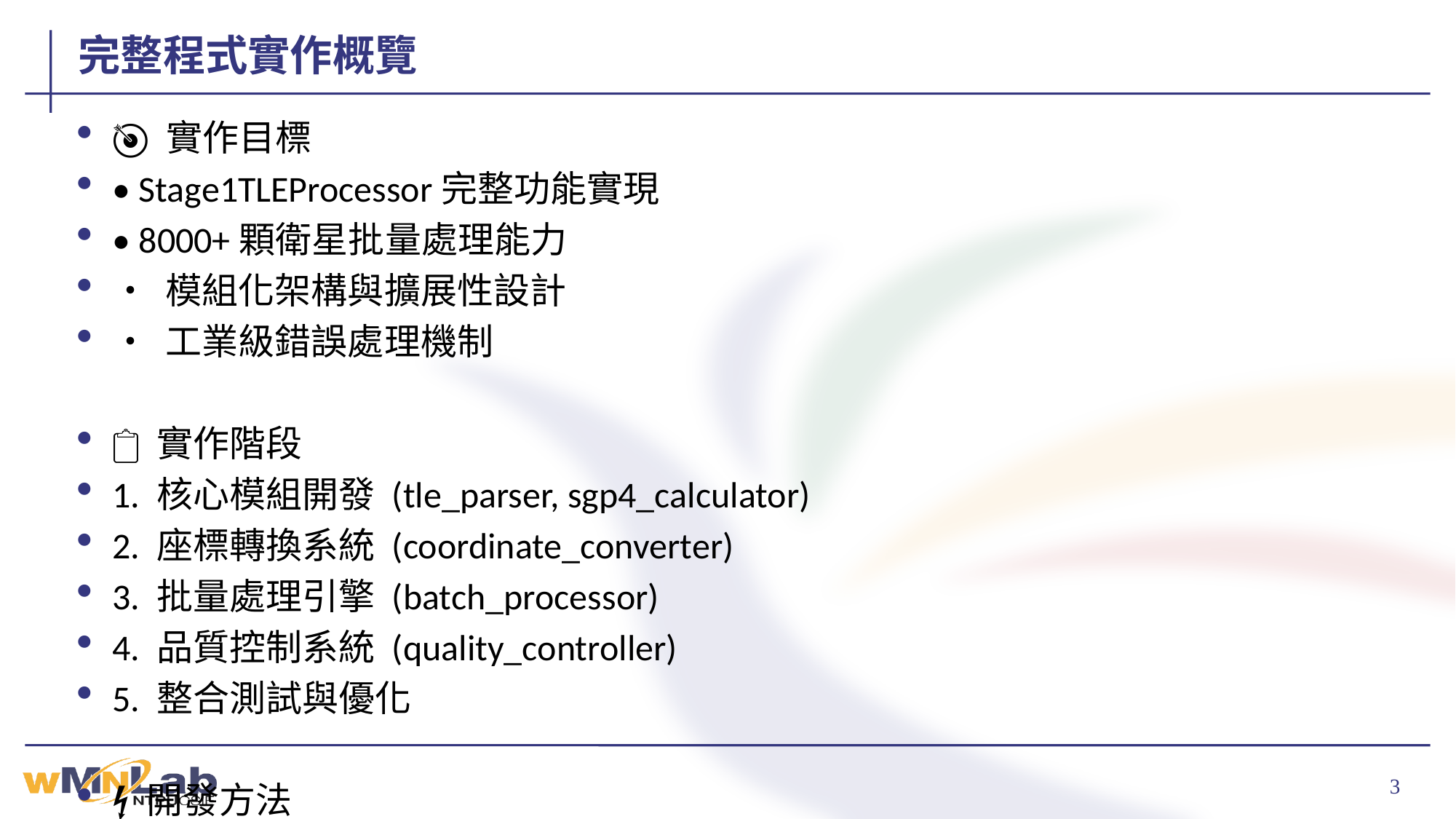

# 完整程式實作概覽
🎯 實作目標
• Stage1TLEProcessor完整功能實現
• 8000+顆衛星批量處理能力
• 模組化架構與擴展性設計
• 工業級錯誤處理機制

📋 實作階段
1. 核心模組開發 (tle_parser, sgp4_calculator)
2. 座標轉換系統 (coordinate_converter)
3. 批量處理引擎 (batch_processor)
4. 品質控制系統 (quality_controller)
5. 整合測試與優化

⚡ 開發方法
• 測試驅動開發 (TDD)
• 逐步重構優化
• 持續整合驗證